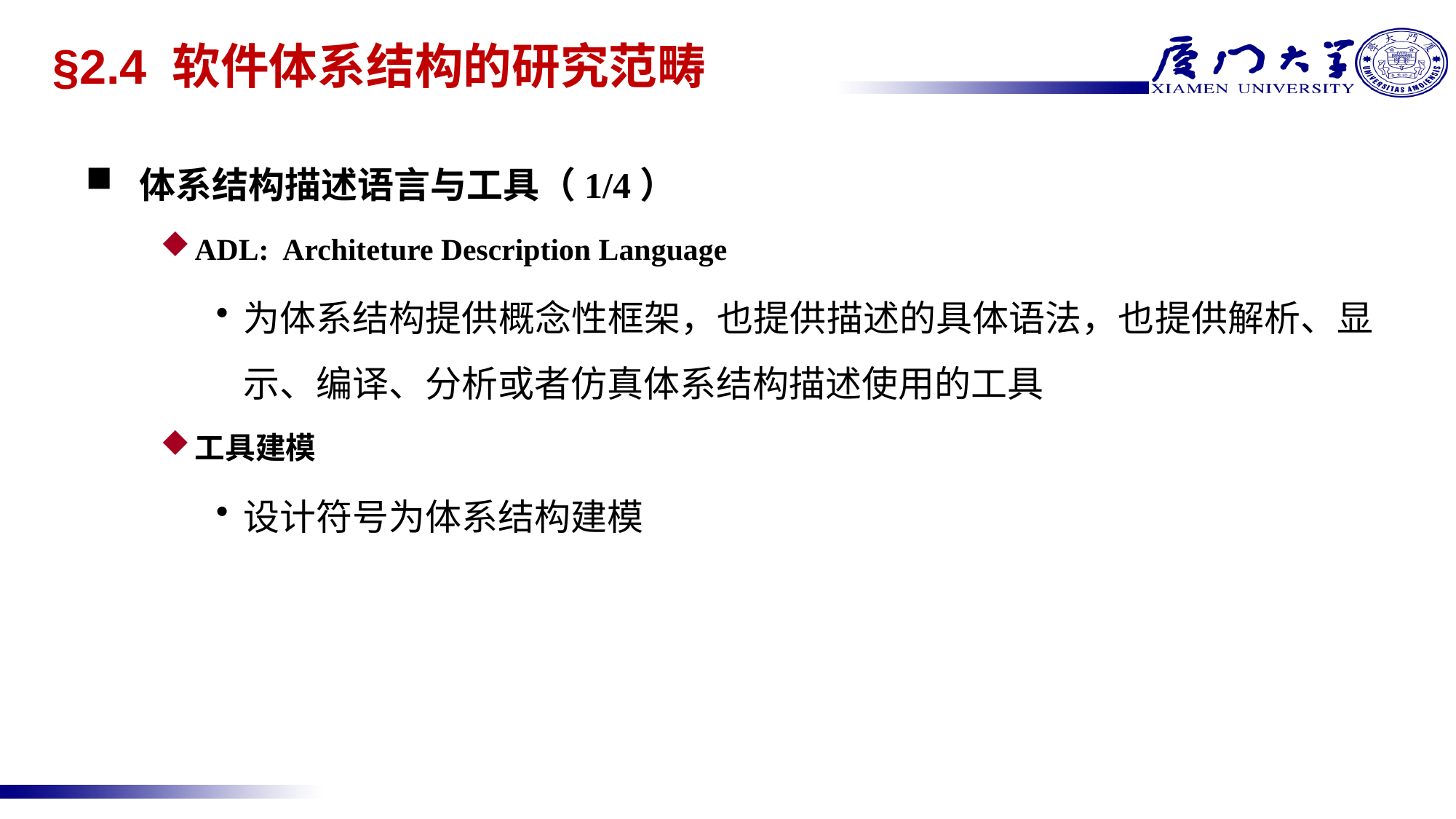

# §2.4 软件体系结构的研究范畴
体系结构描述语言与工具（1/4）
ADL:  Architeture Description Language
为体系结构提供概念性框架，也提供描述的具体语法，也提供解析、显示、编译、分析或者仿真体系结构描述使用的工具
工具建模
设计符号为体系结构建模